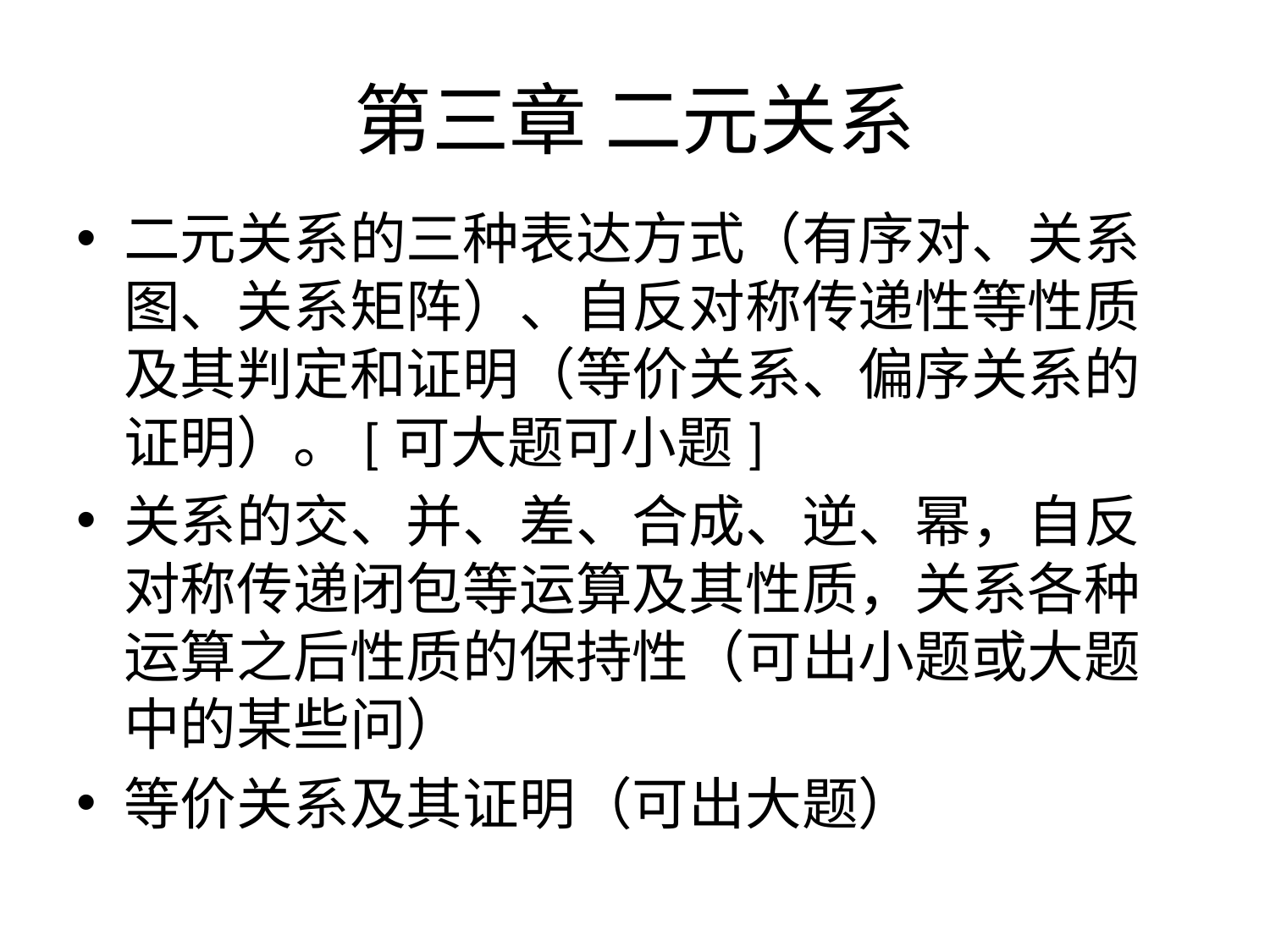

# 第三章 二元关系
二元关系的三种表达方式（有序对、关系图、关系矩阵）、自反对称传递性等性质及其判定和证明（等价关系、偏序关系的证明）。[可大题可小题]
关系的交、并、差、合成、逆、幂，自反对称传递闭包等运算及其性质，关系各种运算之后性质的保持性（可出小题或大题中的某些问）
等价关系及其证明（可出大题）